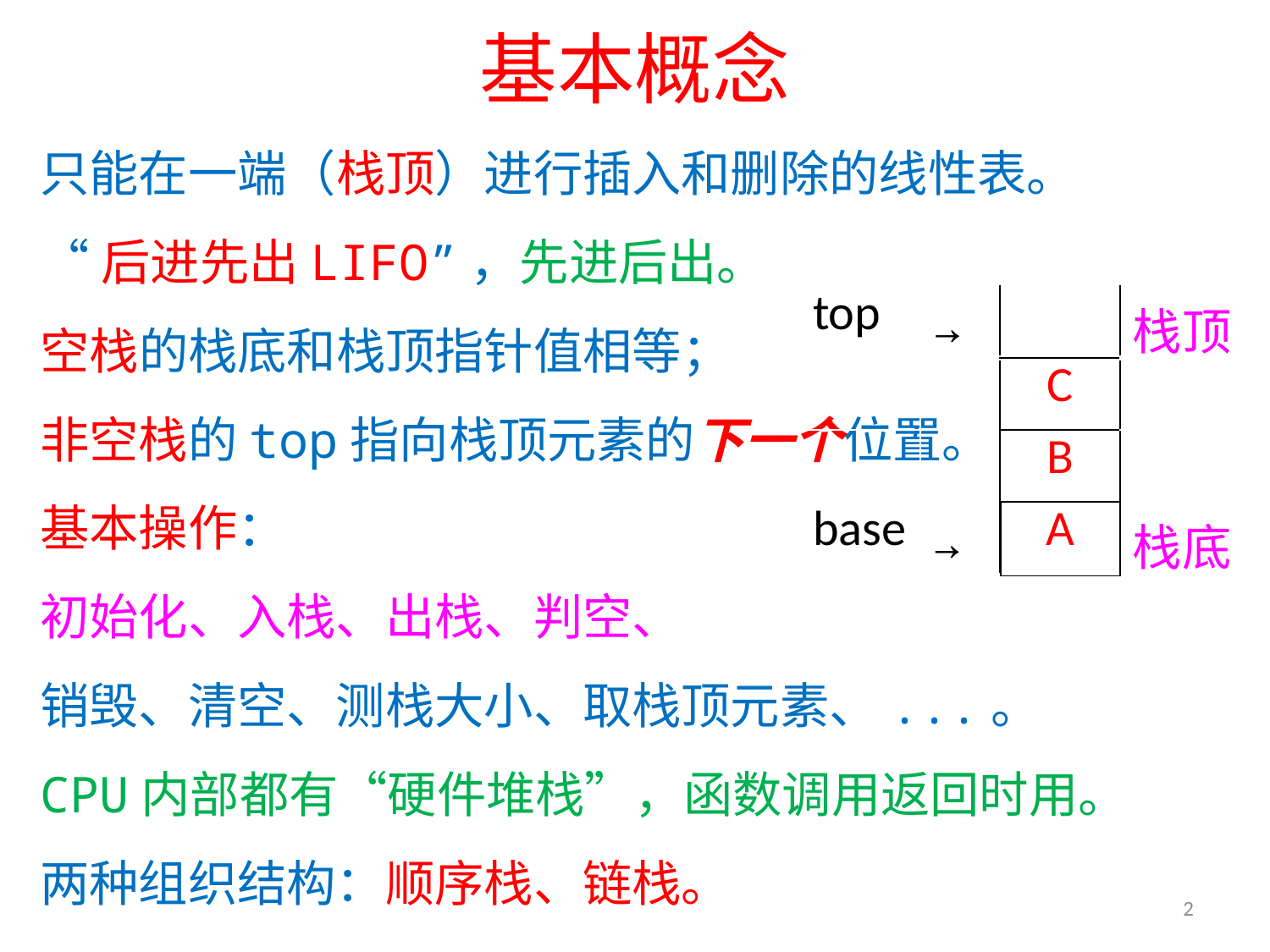

# 基本概念
只能在一端（栈顶）进行插入和删除的线性表。
“后进先出LIFO”，先进后出。
空栈的栈底和栈顶指针值相等；
非空栈的top指向栈顶元素的下一个位置。
基本操作：
初始化、入栈、出栈、判空、
销毁、清空、测栈大小、取栈顶元素、...。
CPU内部都有“硬件堆栈”，函数调用返回时用。
两种组织结构：顺序栈、链栈。
| top | → |  | 栈顶 |
| --- | --- | --- | --- |
|  |  | C |  |
|  |  | B |  |
| base | → | A | 栈底 |
|  |
| --- |
2